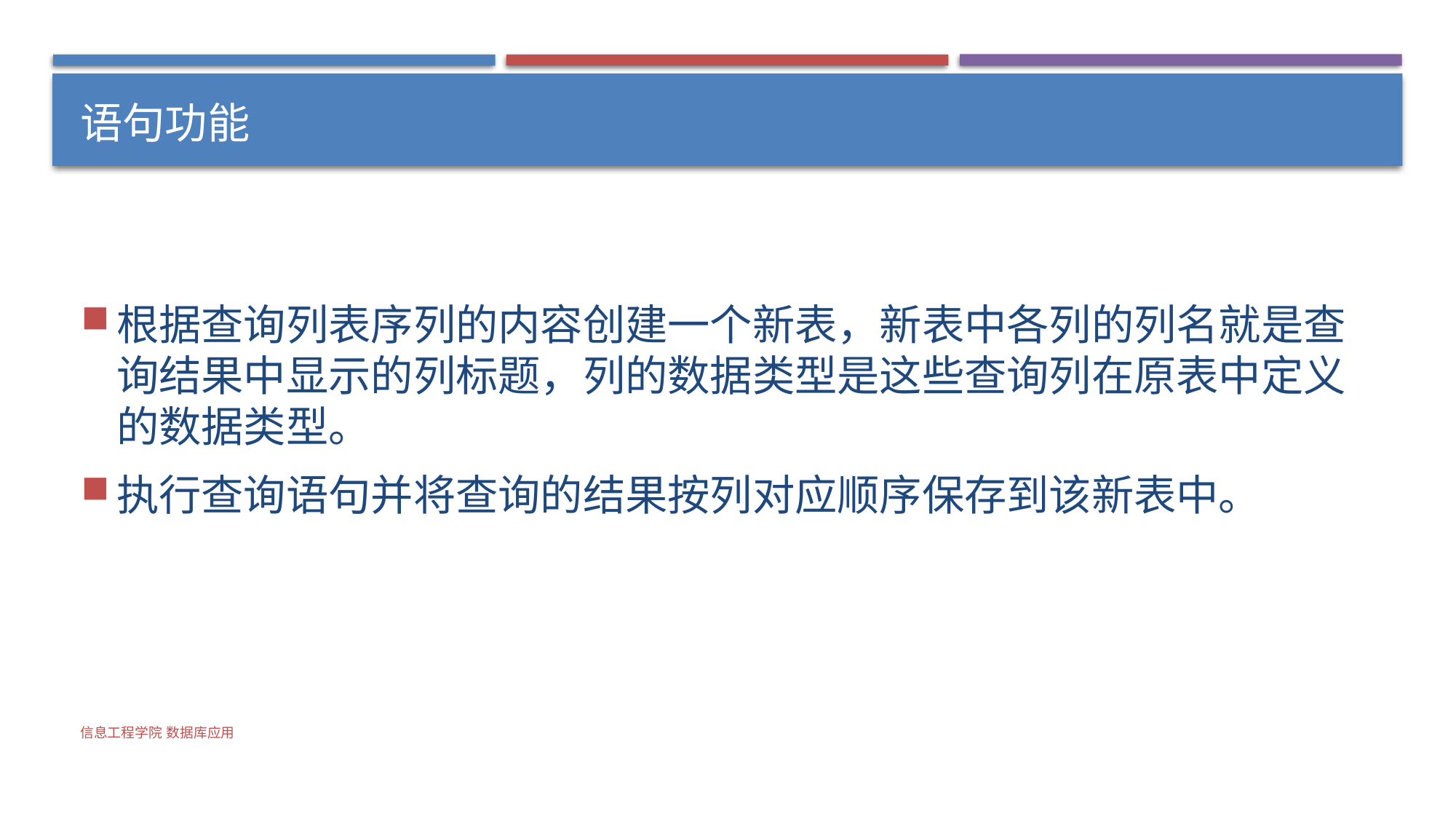

# 语句功能
根据查询列表序列的内容创建一个新表，新表中各列的列名就是查询结果中显示的列标题，列的数据类型是这些查询列在原表中定义的数据类型。
执行查询语句并将查询的结果按列对应顺序保存到该新表中。

信息工程学院 数据库应用
4